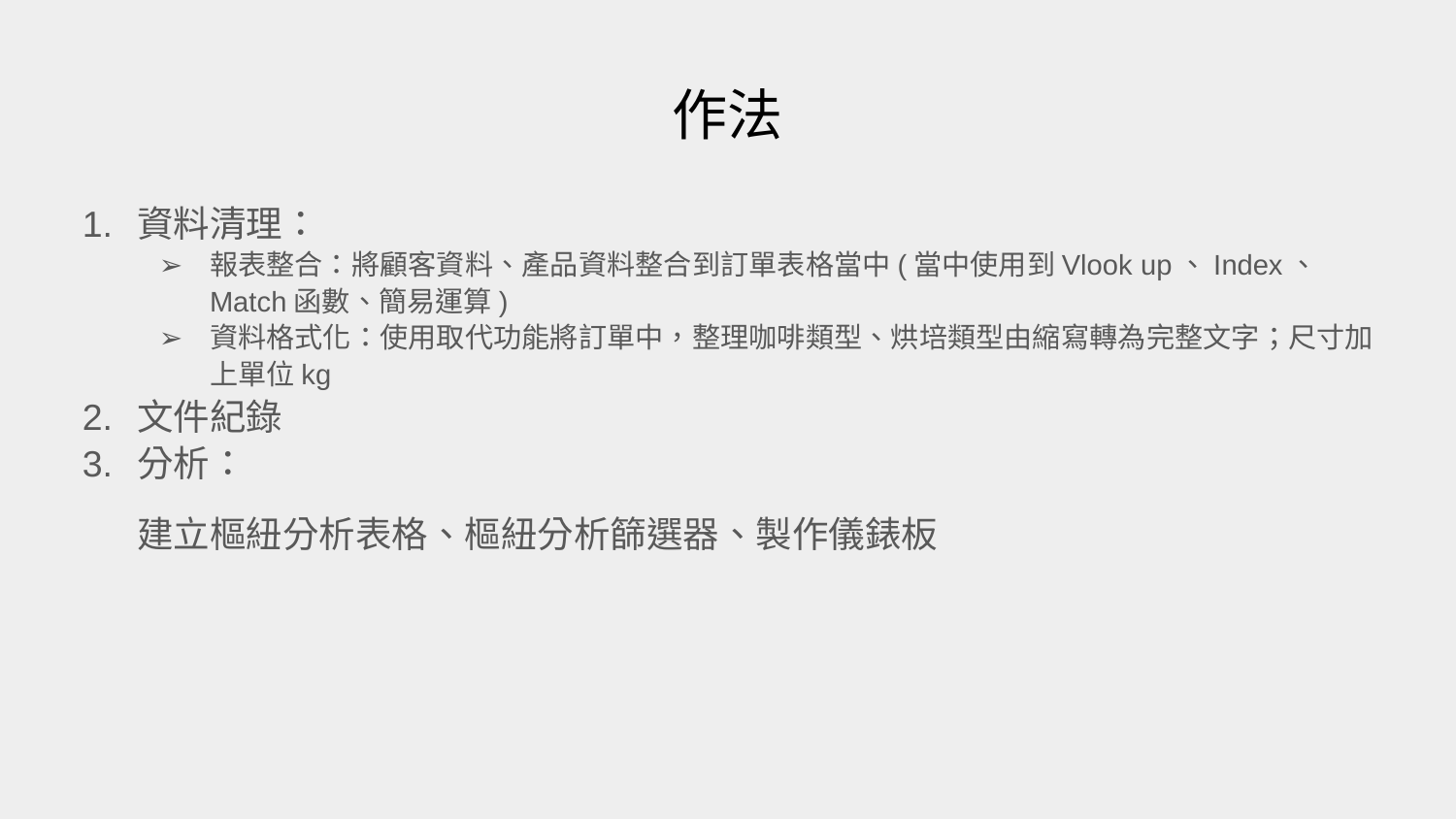

# 作法
資料清理：
報表整合：將顧客資料、產品資料整合到訂單表格當中(當中使用到Vlook up、Index、 Match函數、簡易運算)
資料格式化：使用取代功能將訂單中，整理咖啡類型、烘培類型由縮寫轉為完整文字；尺寸加上單位kg
文件紀錄
分析：
建立樞紐分析表格、樞紐分析篩選器、製作儀錶板